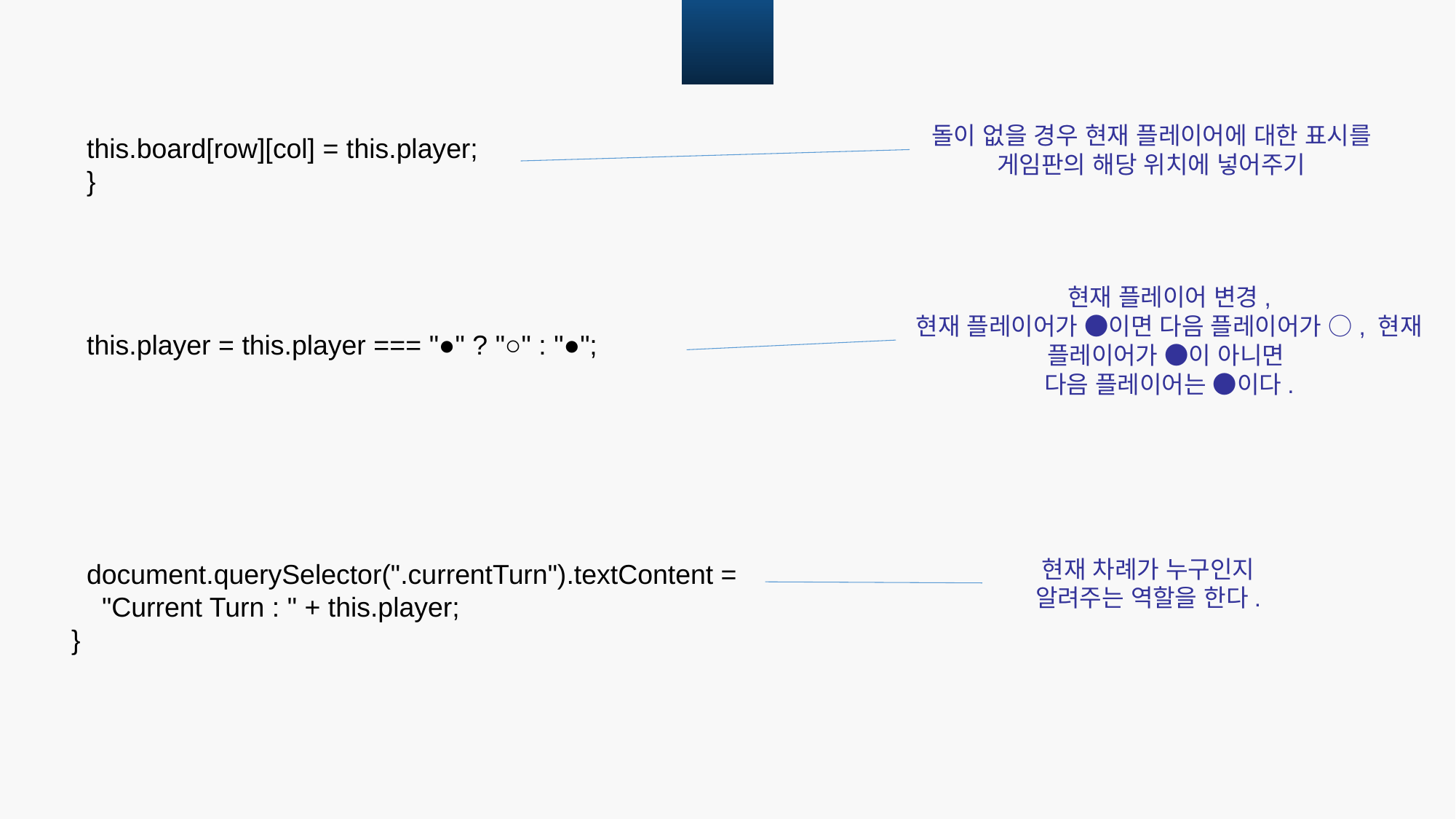

05-3
돌이 없을 경우 현재 플레이어에 대한 표시를 게임판의 해당 위치에 넣어주기
    this.board[row][col] = this.player;
    }

    this.player = this.player === "●" ? "○" : "●";

    document.querySelector(".currentTurn").textContent =
      "Current Turn : " + this.player;
  }

현재 플레이어 변경,
현재 플레이어가 ●이면 다음 플레이어가 ○, 현재 플레이어가 ●이 아니면
다음 플레이어는 ●이다.
현재 차례가 누구인지
알려주는 역할을 한다.